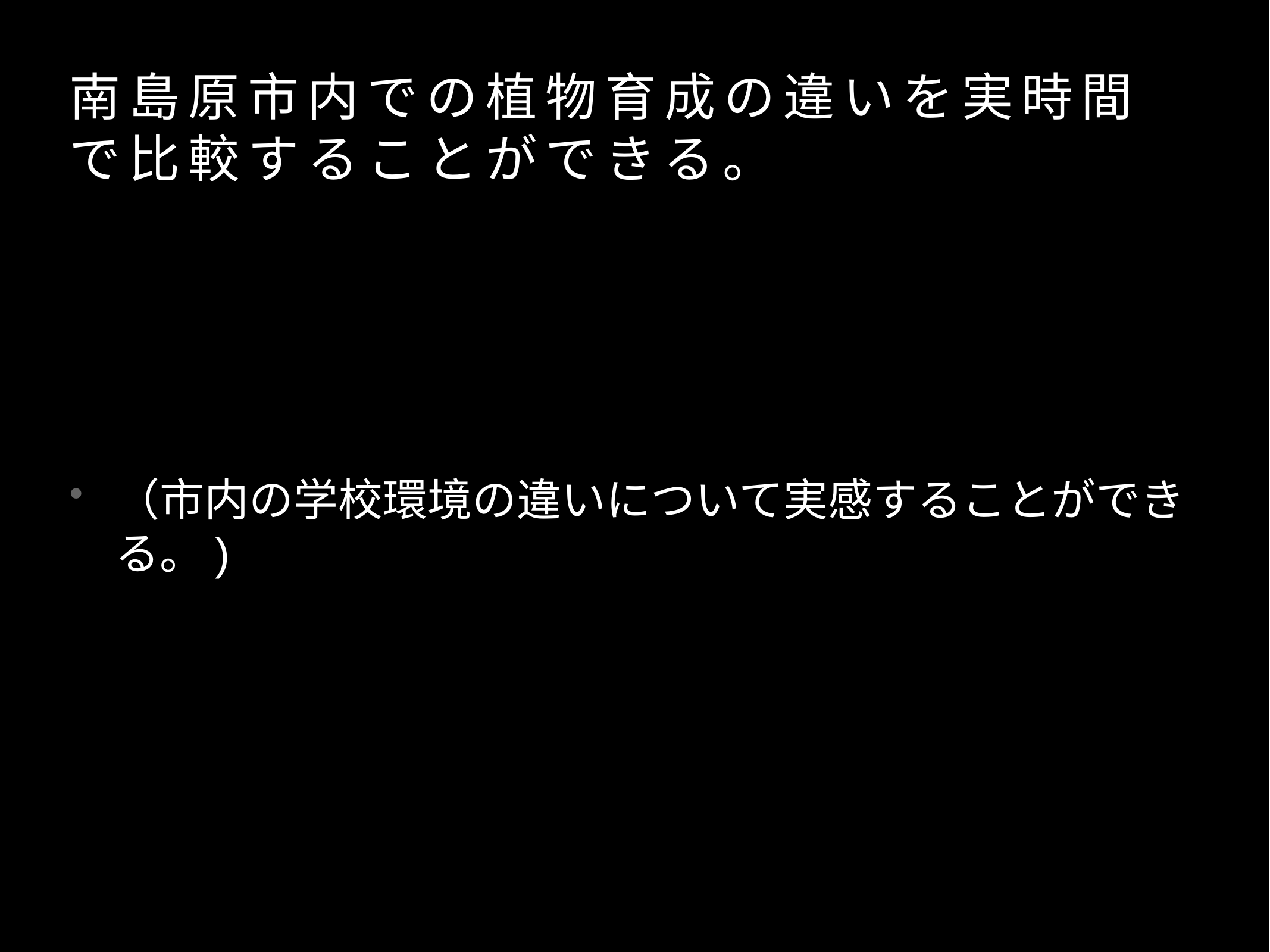

# 南島原市内での植物育成の違いを実時間で比較することができる。
（市内の学校環境の違いについて実感することができる。)